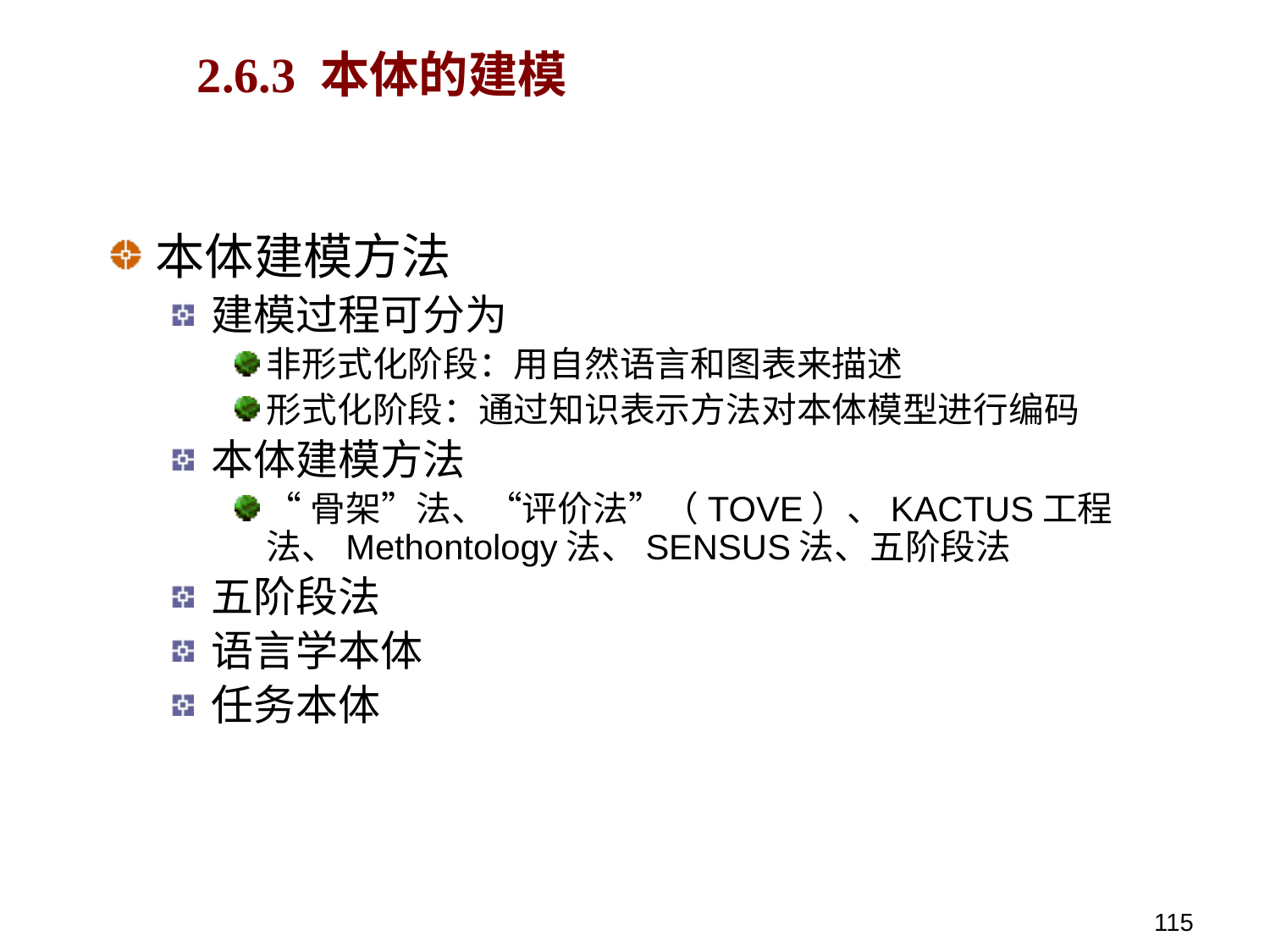

2.6.3 本体的建模
本体建模方法
建模过程可分为
非形式化阶段：用自然语言和图表来描述
形式化阶段：通过知识表示方法对本体模型进行编码
本体建模方法
“骨架”法、“评价法”（TOVE）、KACTUS工程法、Methontology法、SENSUS法、五阶段法
五阶段法
语言学本体
任务本体
115